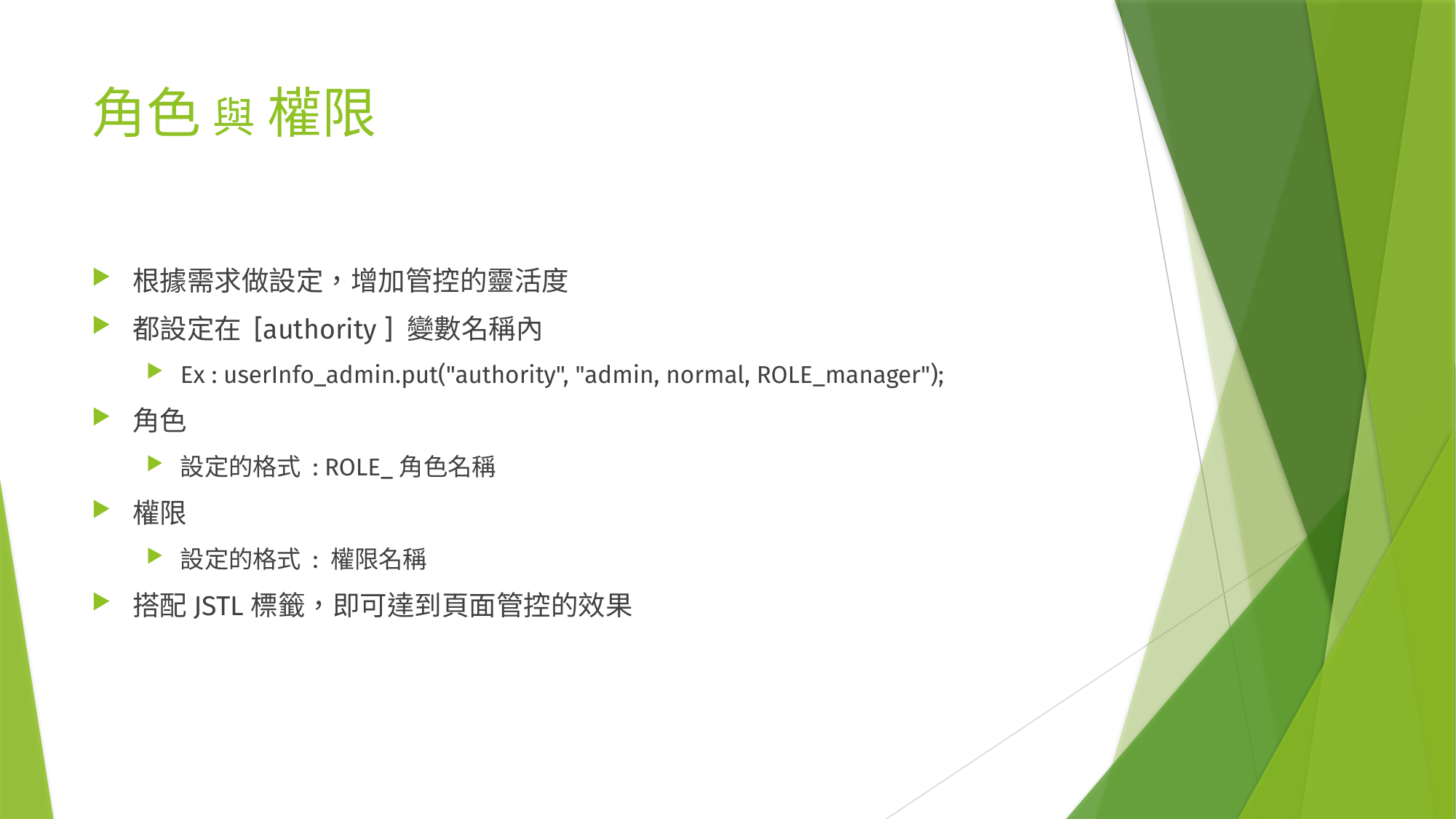

# 角色 與 權限
根據需求做設定，增加管控的靈活度
都設定在 [authority ] 變數名稱內
Ex : userInfo_admin.put("authority", "admin, normal, ROLE_manager");
角色
設定的格式 : ROLE_角色名稱
權限
設定的格式 : 權限名稱
搭配JSTL標籤，即可達到頁面管控的效果